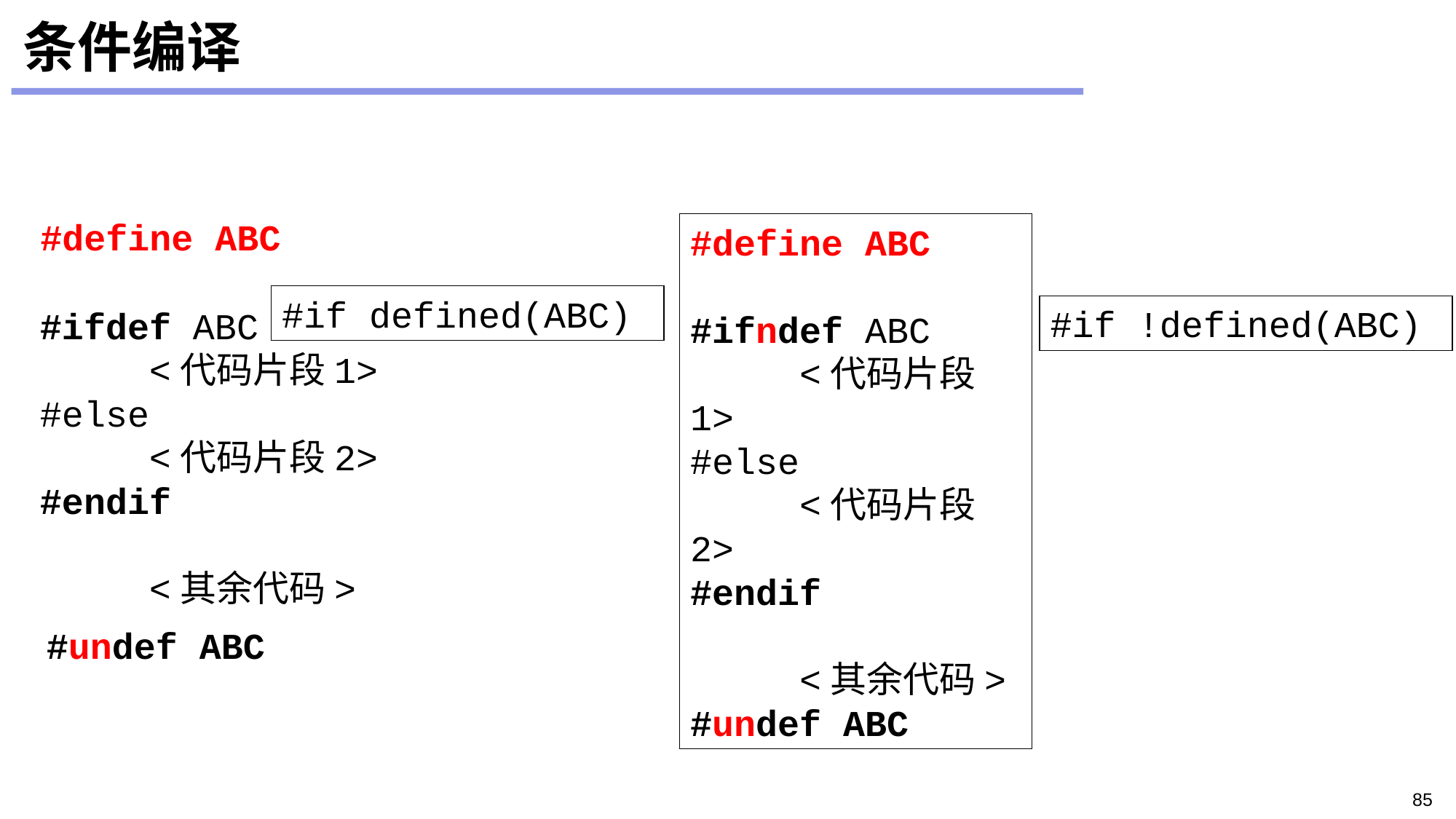

# 条件编译
#define ABC
#define ABC

#ifndef ABC
	<代码片段1>
#else
	<代码片段2>
#endif

	<其余代码>
#undef ABC
#if defined(ABC)
#if !defined(ABC)
#ifdef ABC
	<代码片段1>
#else
	<代码片段2>
#endif

	<其余代码>
#undef ABC
85